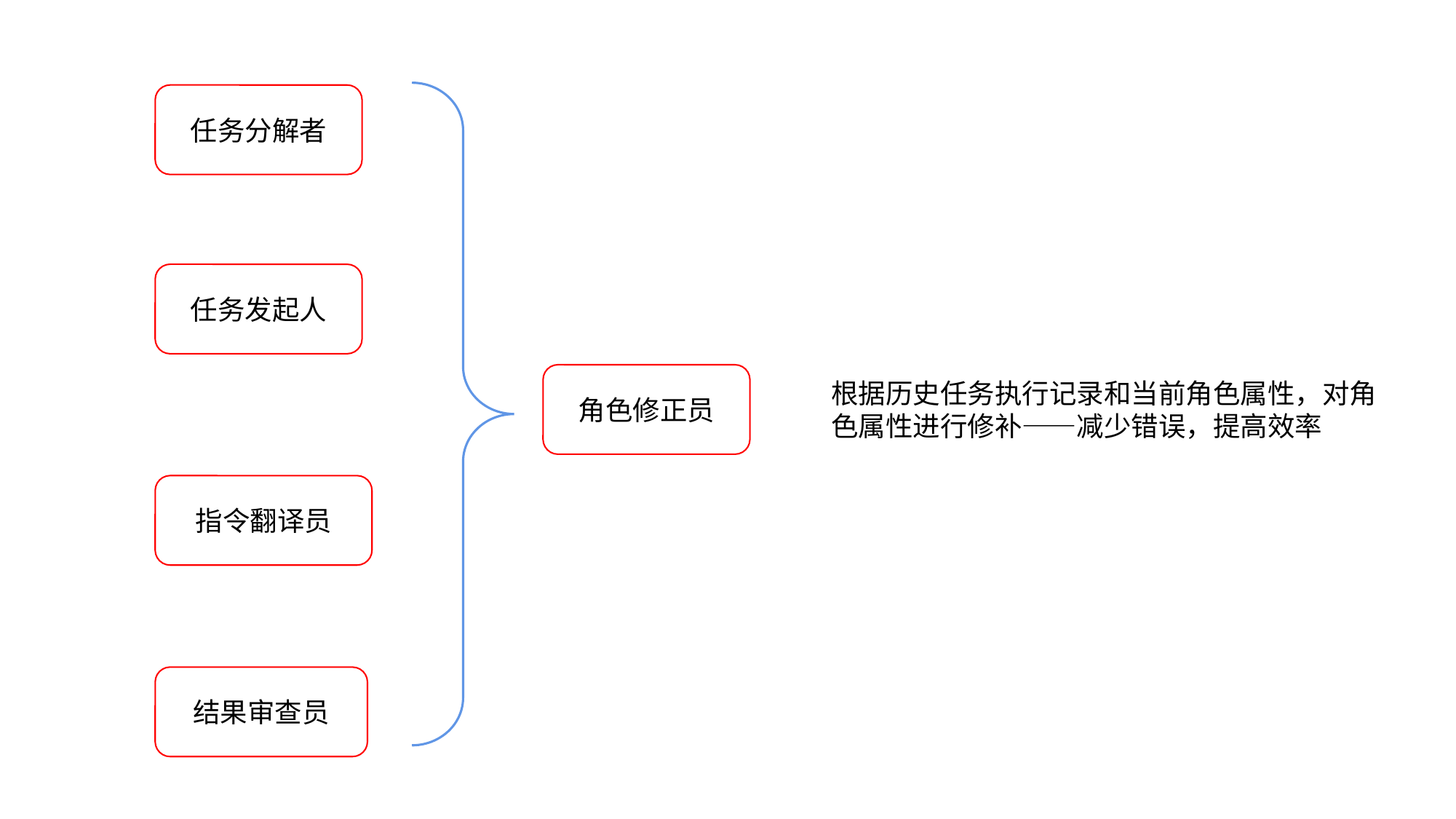

任务分解者
任务发起人
角色修正员
根据历史任务执行记录和当前角色属性，对角色属性进行修补——减少错误，提高效率
指令翻译员
结果审查员